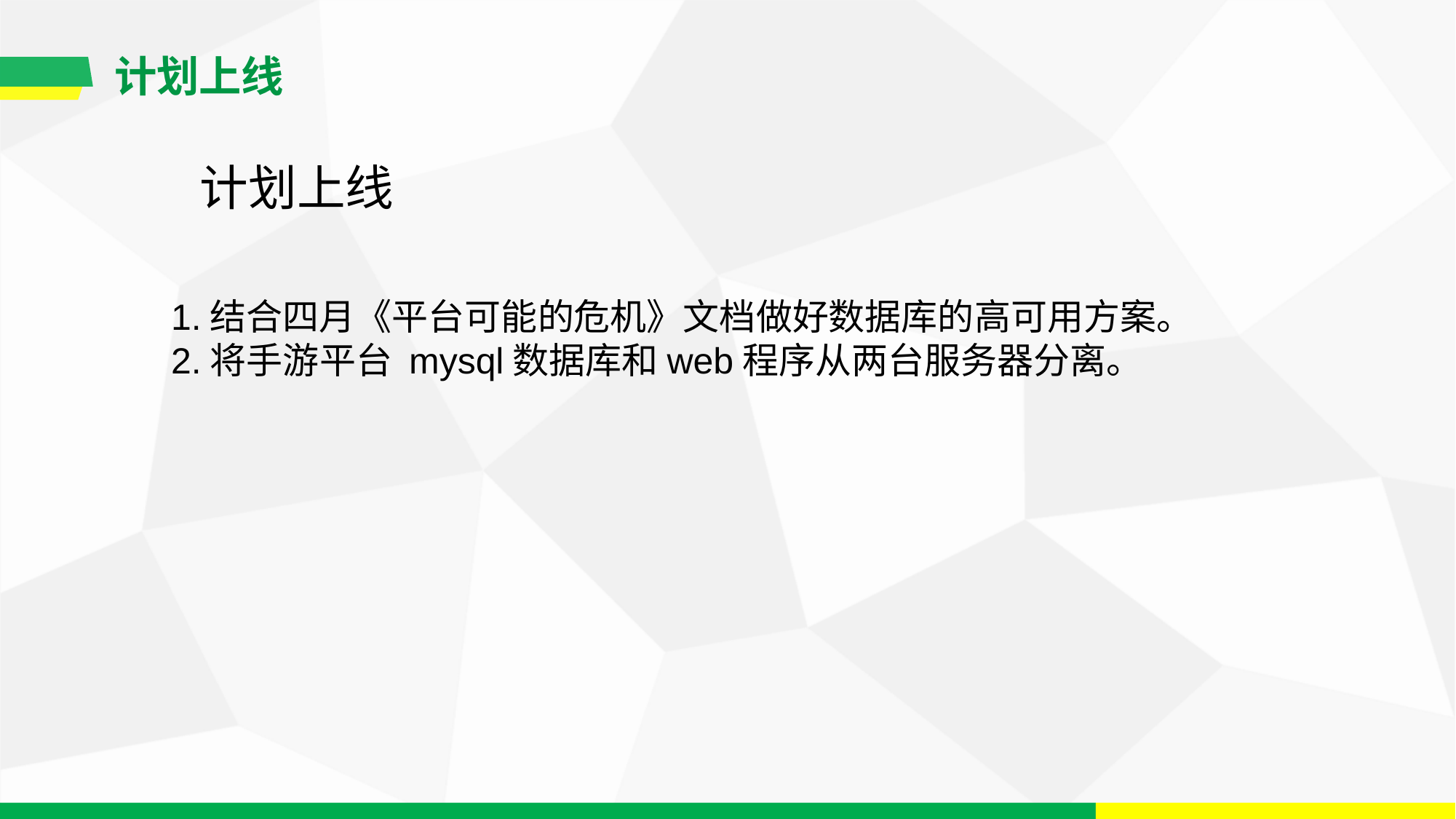

计划上线
计划上线
1.结合四月《平台可能的危机》文档做好数据库的高可用方案。
2.将手游平台 mysql数据库和web程序从两台服务器分离。